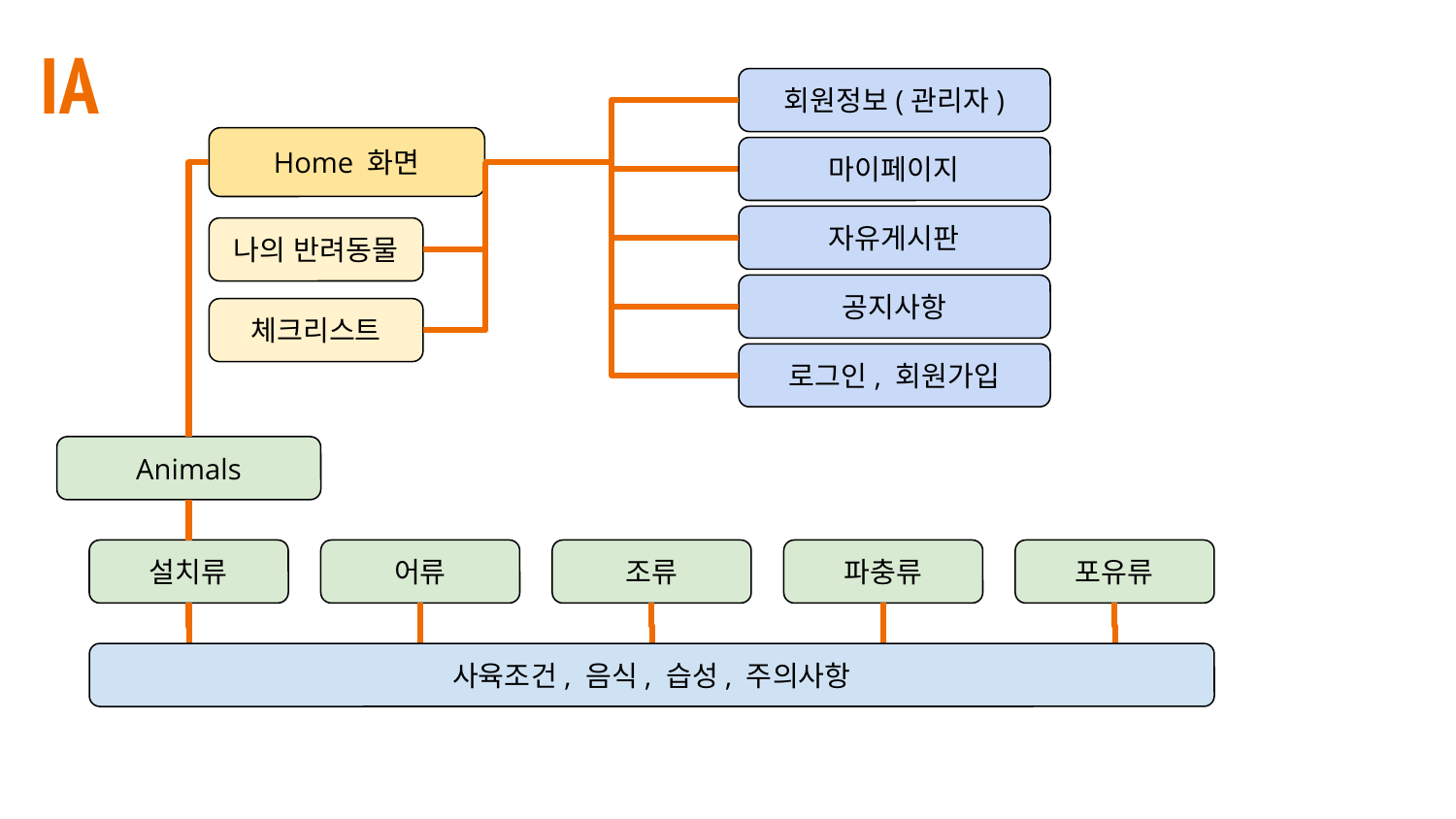

# IA
회원정보(관리자)
Home 화면
마이페이지
자유게시판
나의 반려동물
공지사항
체크리스트
로그인, 회원가입
Animals
설치류
어류
조류
파충류
포유류
사육조건, 음식, 습성, 주의사항